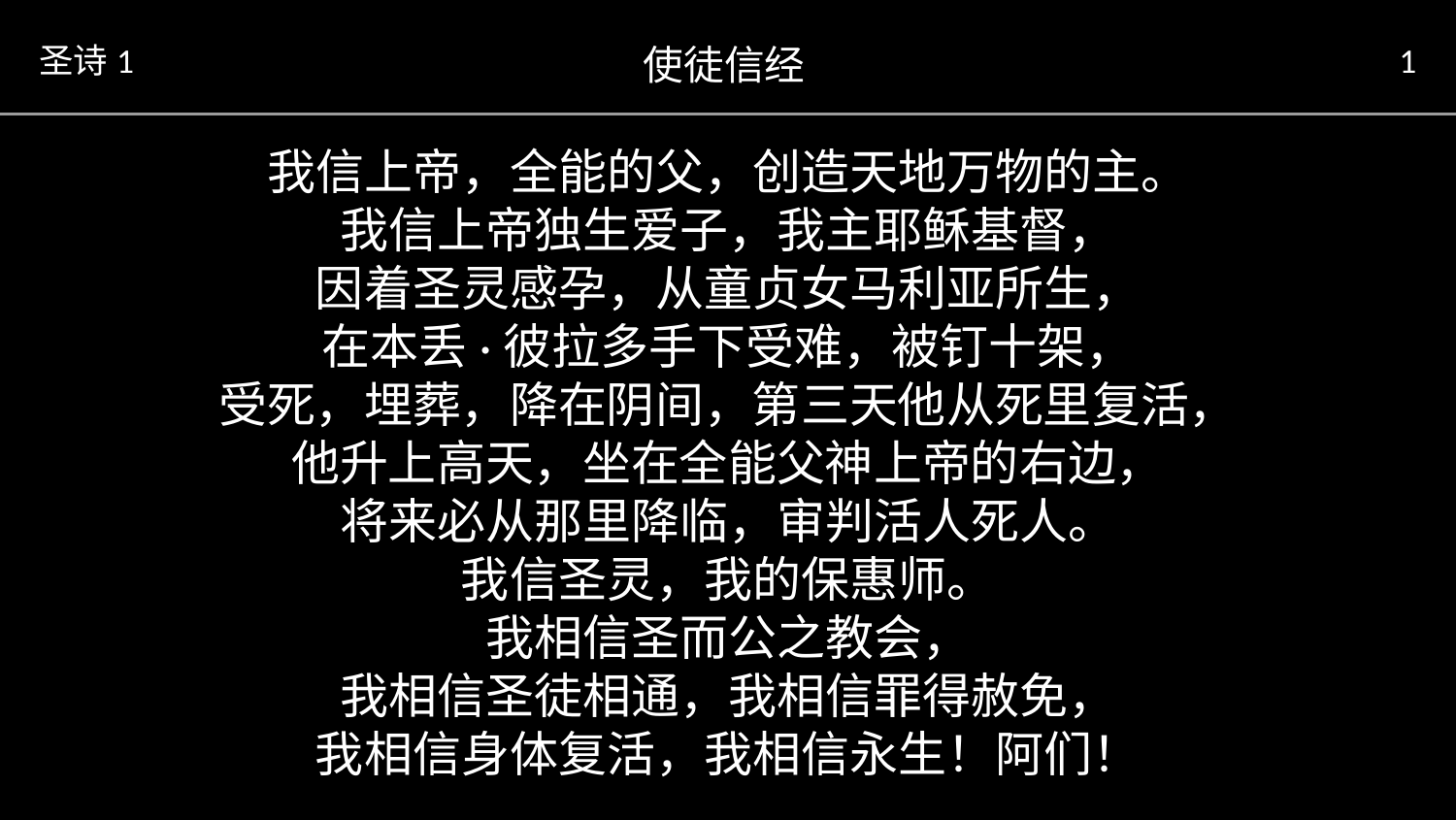

圣诗1
使徒信经
1
我信上帝，全能的父，创造天地万物的主。
我信上帝独生爱子，我主耶稣基督，
因着圣灵感孕，从童贞女马利亚所生，
在本丢·彼拉多手下受难，被钉十架，
受死，埋葬，降在阴间，第三天他从死里复活，
他升上高天，坐在全能父神上帝的右边，
将来必从那里降临，审判活人死人。
我信圣灵，我的保惠师。
我相信圣而公之教会，
我相信圣徒相通，我相信罪得赦免，
我相信身体复活，我相信永生！阿们！